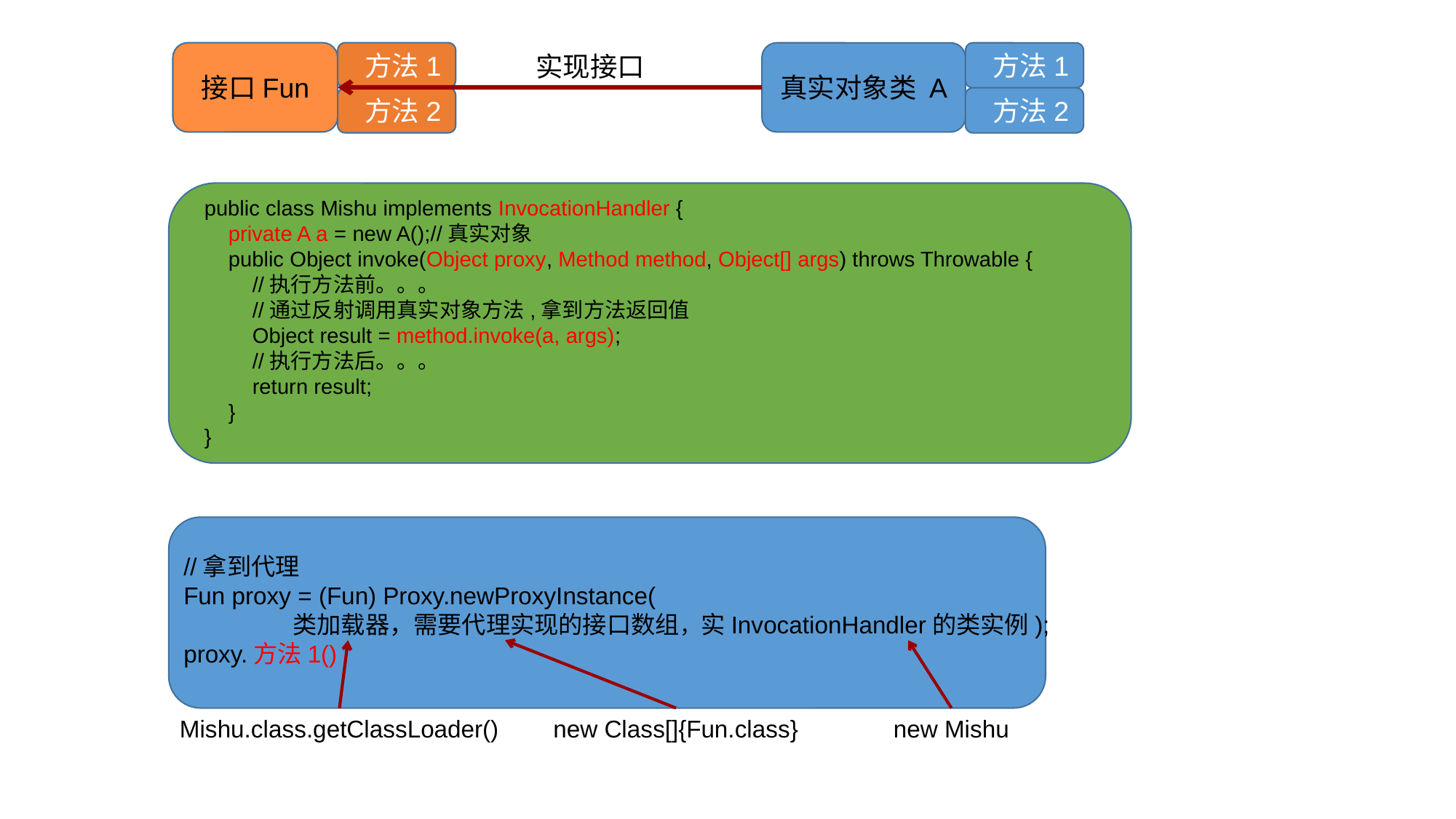

方法1

 方法1
实现接口
真实对象类 A
接口Fun
 方法2
 方法2

public class Mishu implements InvocationHandler {
    private A a = new A();//真实对象
    public Object invoke(Object proxy, Method method, Object[] args) throws Throwable {
        //执行方法前。。。
        //通过反射调用真实对象方法,拿到方法返回值
        Object result = method.invoke(a, args);
        //执行方法后。。。
        return result;
    }
}

//拿到代理
Fun proxy = (Fun) Proxy.newProxyInstance(
	类加载器，需要代理实现的接口数组，实InvocationHandler的类实例);
proxy.方法1()

Mishu.class.getClassLoader()
new Class[]{Fun.class}
new Mishu